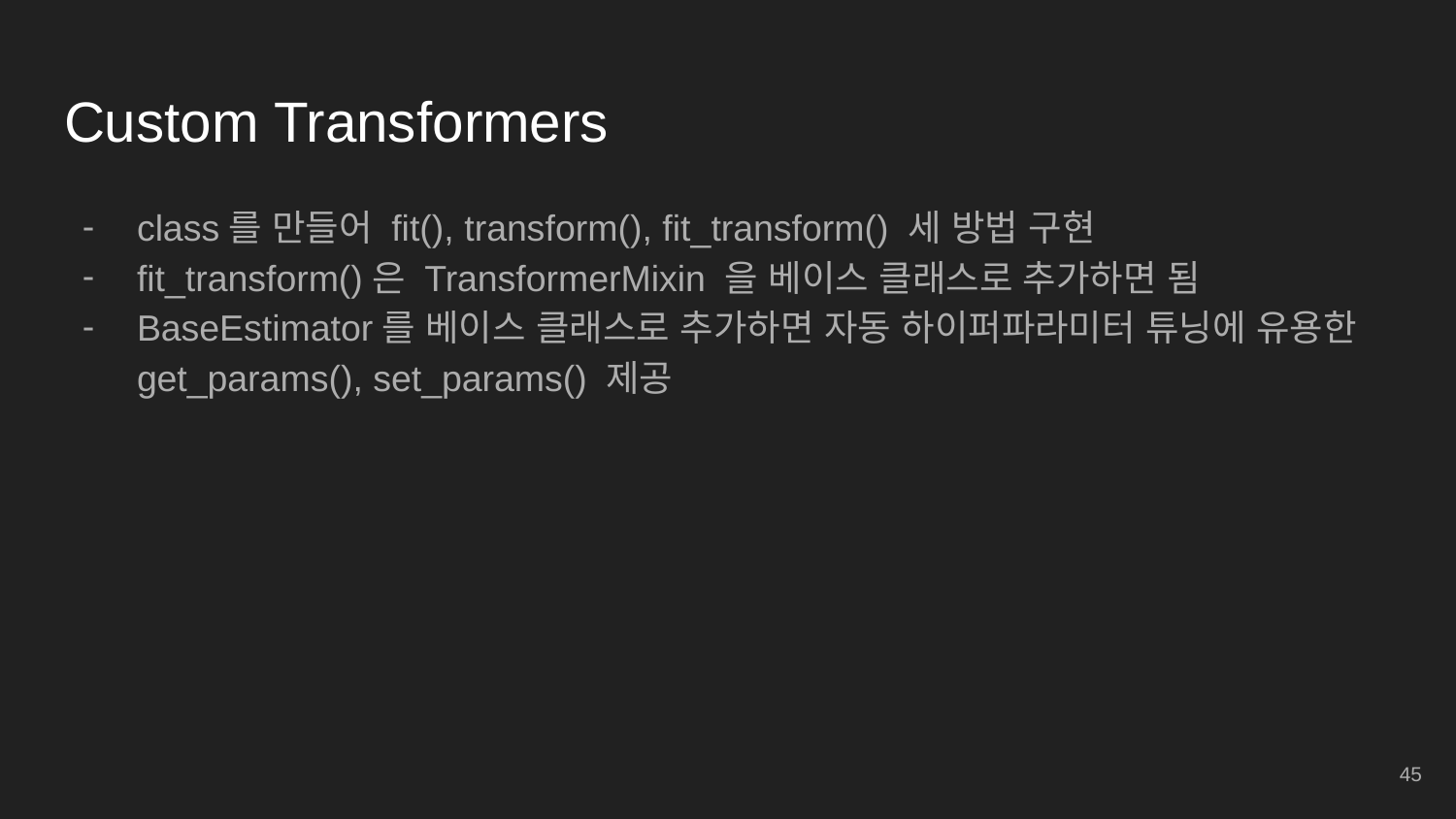

# Custom Transformers
class를 만들어 fit(), transform(), fit_transform() 세 방법 구현
fit_transform()은 TransformerMixin 을 베이스 클래스로 추가하면 됨
BaseEstimator를 베이스 클래스로 추가하면 자동 하이퍼파라미터 튜닝에 유용한 get_params(), set_params() 제공
45